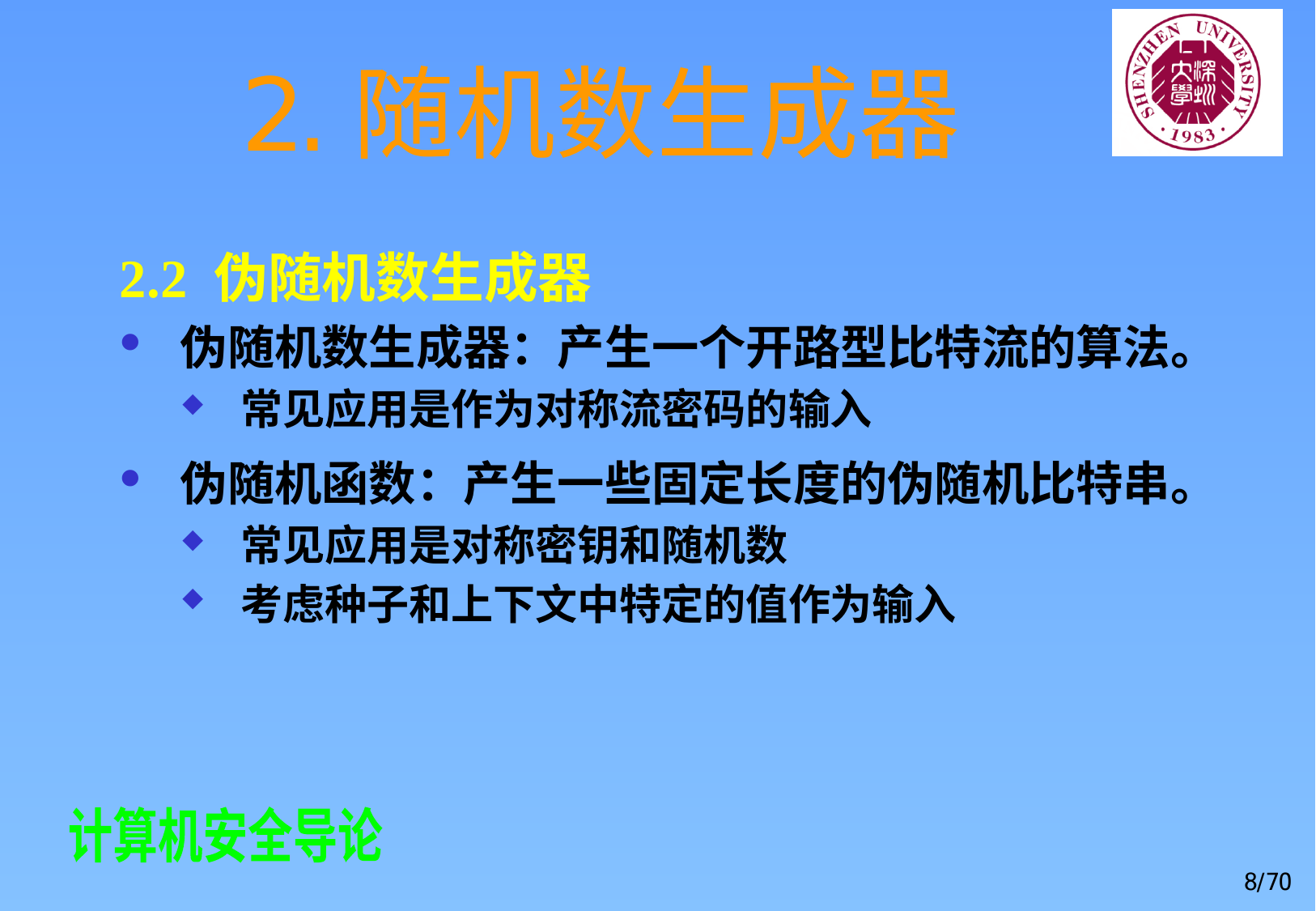

# 2.随机数生成器
2.2 伪随机数生成器
伪随机数生成器：产生一个开路型比特流的算法。
常见应用是作为对称流密码的输入
伪随机函数：产生一些固定长度的伪随机比特串。
常见应用是对称密钥和随机数
考虑种子和上下文中特定的值作为输入
8/70